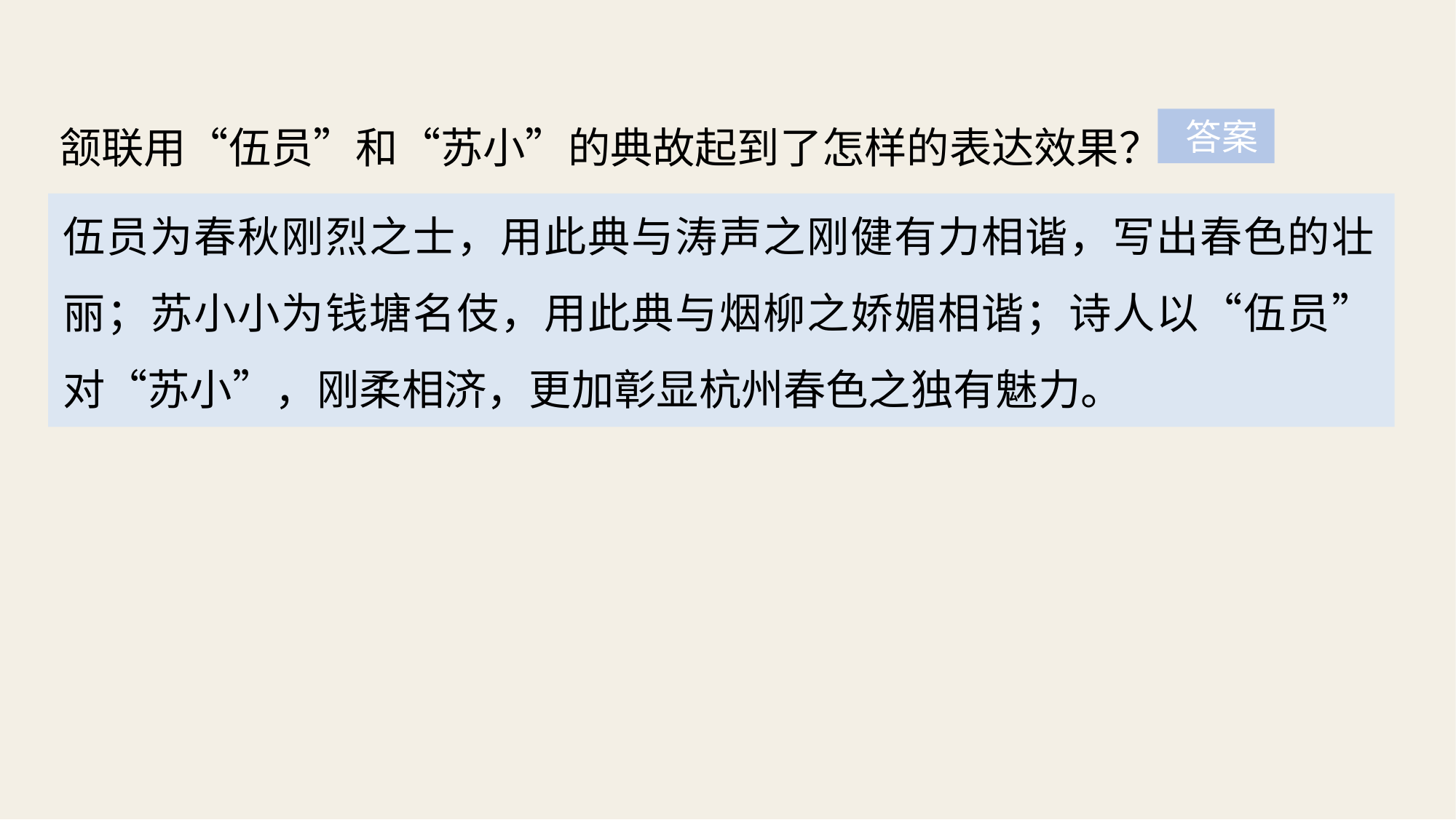

颔联用“伍员”和“苏小”的典故起到了怎样的表达效果？
 答案
伍员为春秋刚烈之士，用此典与涛声之刚健有力相谐，写出春色的壮丽；苏小小为钱塘名伎，用此典与烟柳之娇媚相谐；诗人以“伍员”对“苏小”，刚柔相济，更加彰显杭州春色之独有魅力。